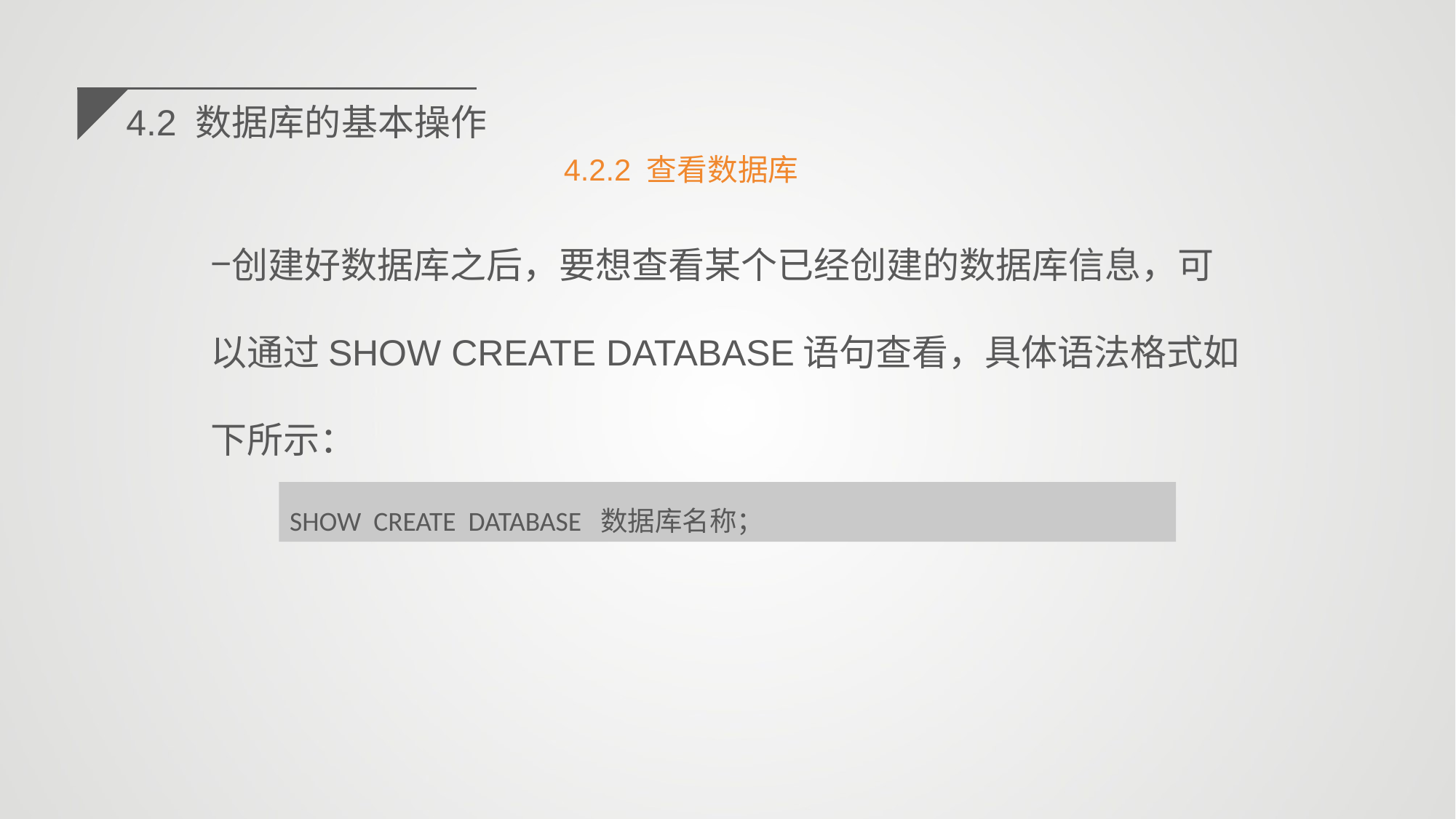

4.2 数据库的基本操作

4.2.2 查看数据库
创建好数据库之后，要想查看某个已经创建的数据库信息，可以通过SHOW CREATE DATABASE语句查看，具体语法格式如下所示：

SHOW  CREATE  DATABASE  数据库名称；